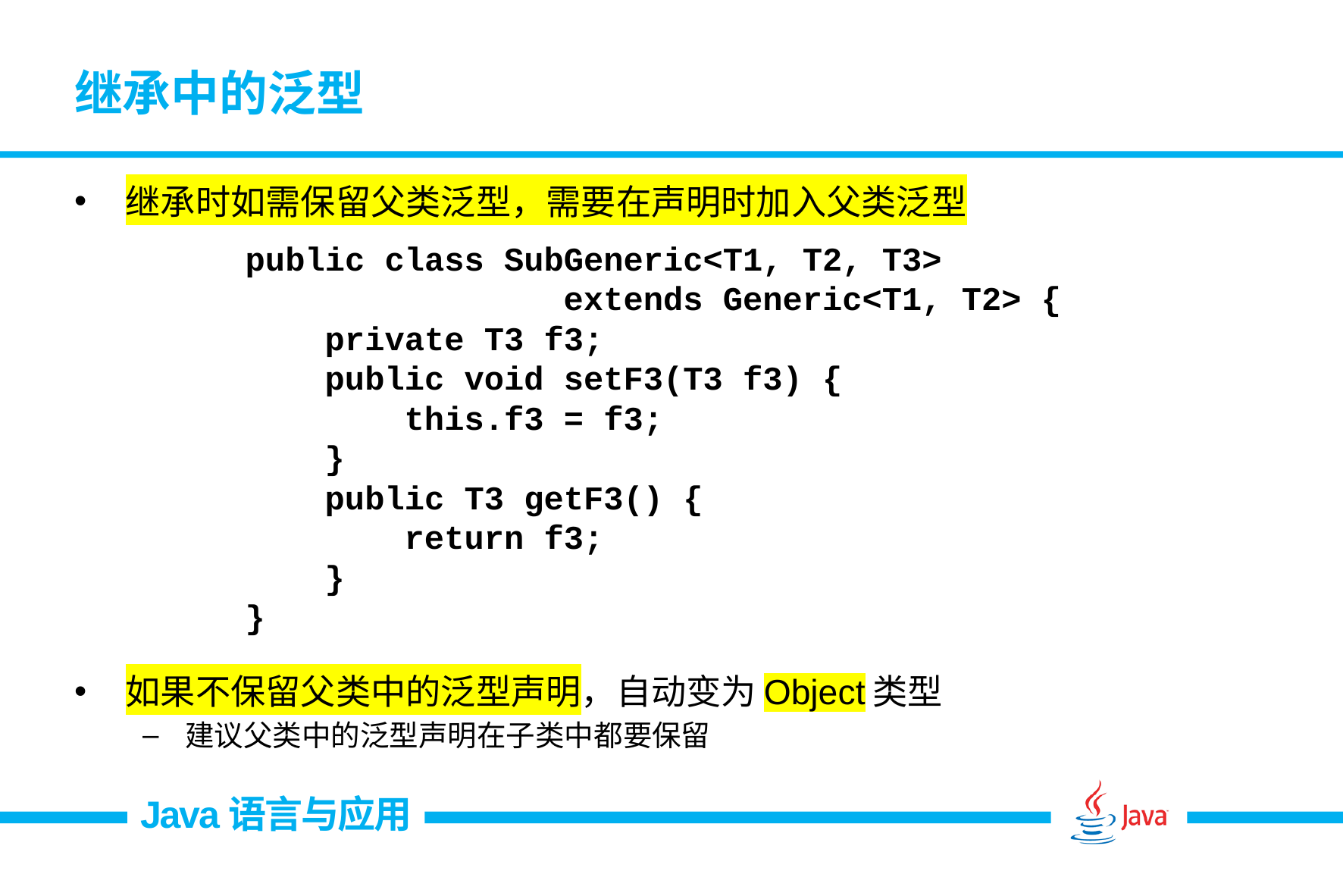

# 继承中的泛型
继承时如需保留父类泛型，需要在声明时加入父类泛型

如果不保留父类中的泛型声明，自动变为Object类型
建议父类中的泛型声明在子类中都要保留
public class SubGeneric<T1, T2, T3>
                extends Generic<T1, T2> {
    private T3 f3;
    public void setF3(T3 f3) {
        this.f3 = f3;
    }
    public T3 getF3() {
        return f3;
    }
}